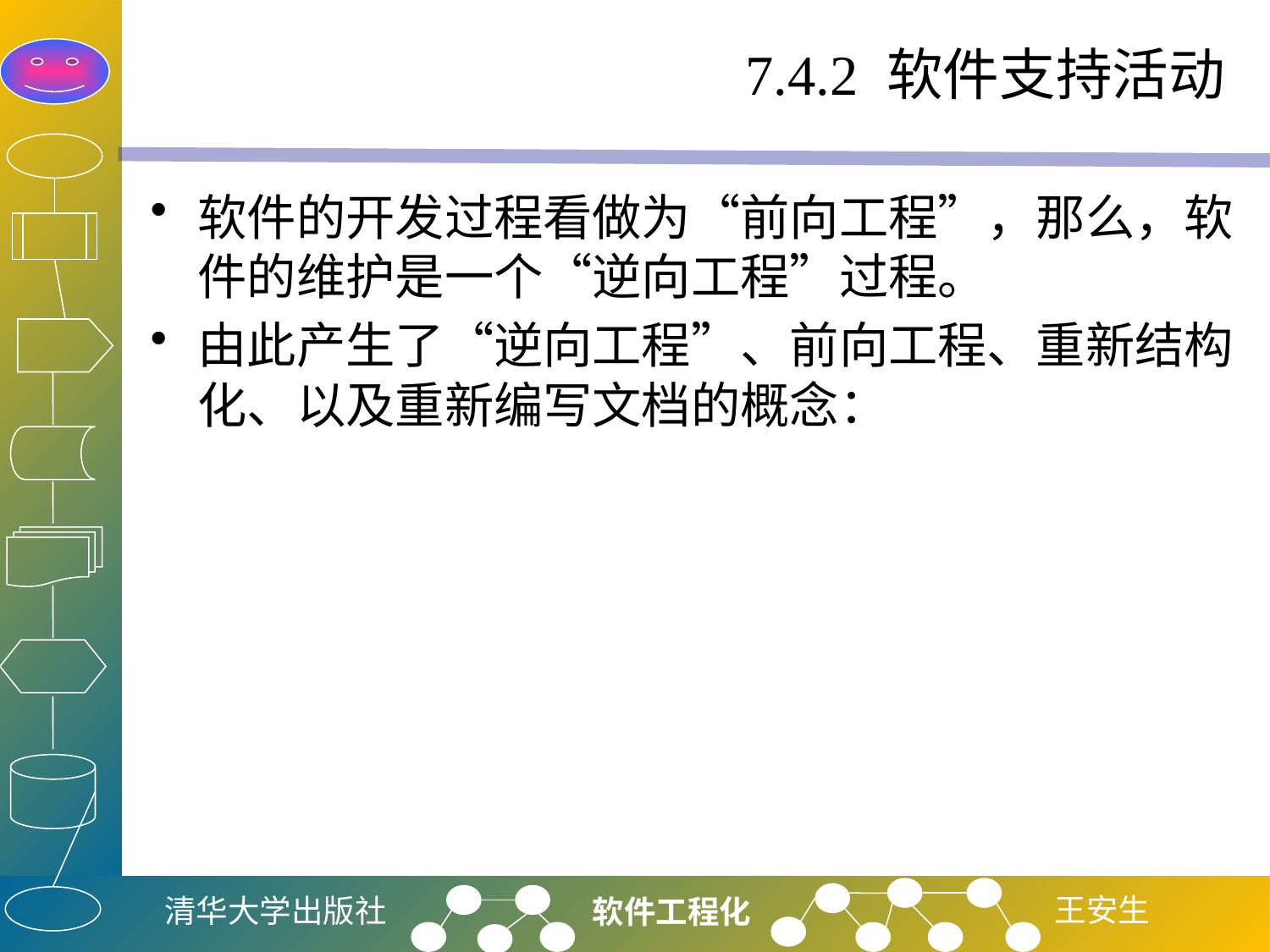

# 7.4.2 软件支持活动
软件的开发过程看做为“前向工程”，那么，软件的维护是一个“逆向工程”过程。
由此产生了“逆向工程”、前向工程、重新结构化、以及重新编写文档的概念：